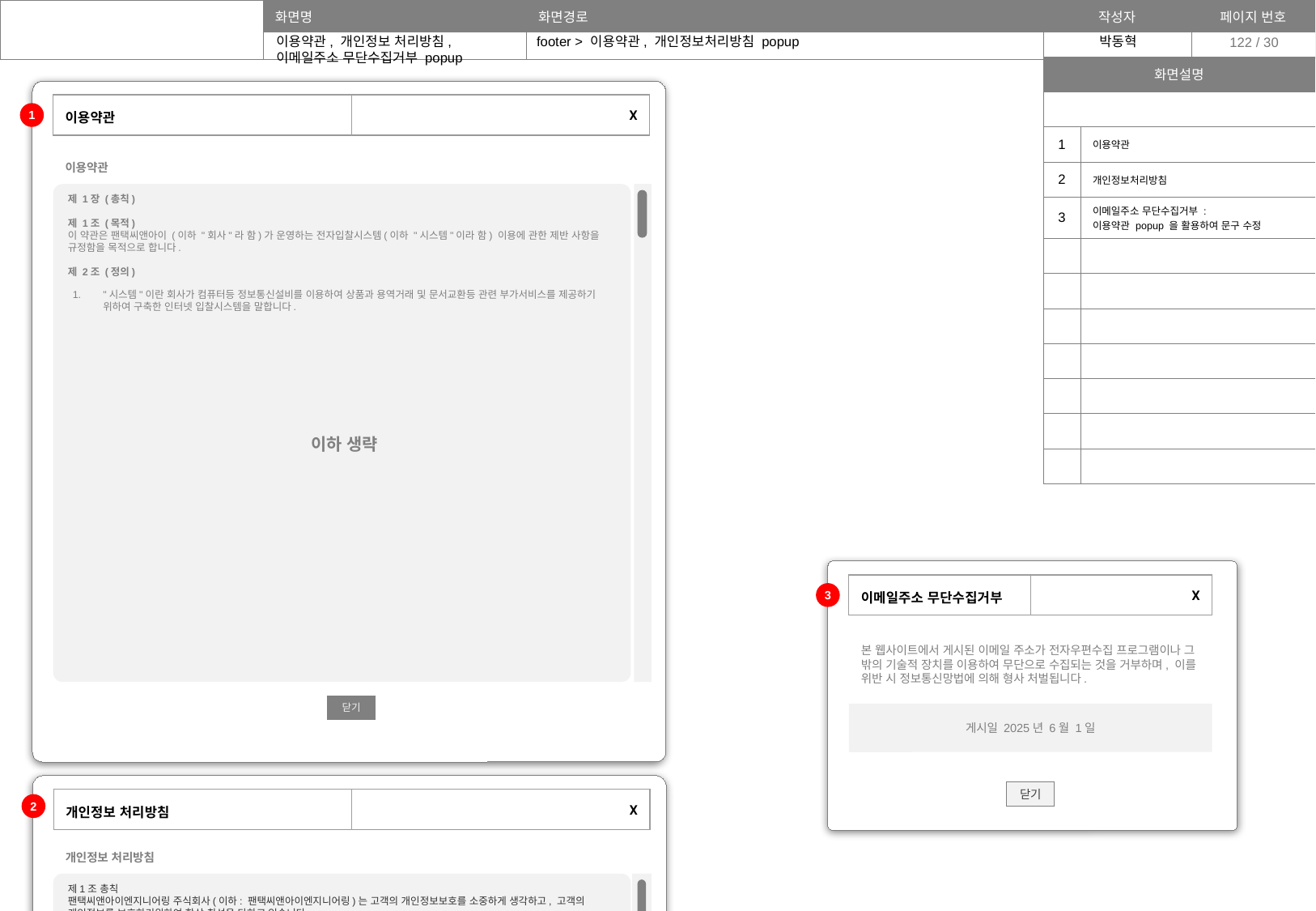

이용약관, 개인정보 처리방침, 이메일주소 무단수집거부 popup
footer > 이용약관, 개인정보처리방침 popup
122
| 화면설명 |  |
| --- | --- |
|  |  |
| 1 | 이용약관 |
| 2 | 개인정보처리방침 |
| 3 | 이메일주소 무단수집거부 : 이용약관 popup 을 활용하여 문구 수정 |
|  |  |
|  |  |
|  |  |
|  |  |
|  |  |
|  |  |
|  |  |

| 이용약관 | X |
| --- | --- |
1
이용약관
제 1장 (총칙)

제 1조 (목적)
이 약관은 팬택씨앤아이 (이하 "회사"라 함)가 운영하는 전자입찰시스템(이하 "시스템"이라 함) 이용에 관한 제반 사항을 규정함을 목적으로 합니다.

제 2조 (정의)
"시스템"이란 회사가 컴퓨터등 정보통신설비를 이용하여 상품과 용역거래 및 문서교환등 관련 부가서비스를 제공하기 위하여 구축한 인터넷 입찰시스템을 말합니다.

이하 생략

| 이메일주소 무단수집거부 | X |
| --- | --- |
3
본 웹사이트에서 게시된 이메일 주소가 전자우편수집 프로그램이나 그 밖의 기술적 장치를 이용하여 무단으로 수집되는 것을 거부하며, 이를 위반 시 정보통신망법에 의해 형사 처벌됩니다.
닫기
게시일 2025년 6월 1일

닫기
| 개인정보 처리방침 | X |
| --- | --- |
2
개인정보 처리방침

제1조 총칙
팬택씨앤아이엔지니어링 주식회사(이하: 팬택씨앤아이엔지니어링)는 고객의 개인정보보호를 소중하게 생각하고, 고객의 개인정보를 보호하기위하여 항상 최선을 다하고 있습니다.
팬택씨앤아이엔지니어링은 통신비밀보호법, 전기통신사업법, 정보통신망 이용촉진 및 정보보호 등에 관한 법률, 개인정보보호법 및 같은 법 시행령 등 정보통신서비스 제공자가 준수하여야 할 관련 법령상의 개인정보보호 규정들지키며, 관련 법령에 따른 개인정보처리방침을 정하여 이를 팬택씨앤아이엔지니어링전자 상거래시스템(이하: 홈페이지: okplaza: https://okplaza.kr)에 공개하여 고객이 언제나 용이하게 열람할 수 있도록 하고 있습니다. 회사는 정부의 법률 및 지침 변경 등에 따라 수시로 개인정보처리방침을 바꿀 수 있고, 이에 따른 개인정보 처리방침의 지속적인 개선을 위하여 필요한 절차를 정하고 있습니다. 그리고 개인정보 처리방침을 개정하거나 변경할 때에는 홈페이지 첫 페이지에 해당 내용을 알리고 있습니다. 이용자들께서는 사이트 방문 시 수시로 확인하시기 바랍니다

제2조 개인정보 수집에 대한 동의
팬택씨앤아이엔지니어링은 고객님께서 개인정보처리방침 또는 이용약관의 내용에 '동의한다' 또는 '동의하지 않는다' 버튼을 클릭할 수 있는 절차를 마련하고 있으며, '동의한다' 버튼을 클릭하면 개인정보 수집에 동의한 것으로 봅니다.
또한 고객님은 개인정보 수집및 이용에 대한 동의를 거부할 권리가 있으며, 동의를 거부할 경우 받는 별도의 불이익은 없습니다.
(단, 필수동의 사항에 동의를 거부할 경우, 서비스 이용이 불가능하거나 서비스 이용 목적에 따른 서비스 제공에 제한이 따르게 됩니다.)

제3조 개인정보의 수집 및 이용목적
"개인정보"는 생존하는 개인에 관한 정보로서 해당정보에 포함된 성명, 주민등록번호 등의 사항으로 해당 개인을 식별할 수 있는 정보(해당 정보만으로는 특정 개인을 식별할 수 없더라도 다른 정보와 쉽게 결합하여 식별할 수 있는 것을 포함)를 말합니다.
팬택씨앤아이엔지니어링가 고객의 개인정보를 수집 이용하는 목적은 다음과 같으며, 다음의 목적 이외의 용도로 이용되지 않습니다. 수집 및 이용목적이 변경되는 경우에는 별도의 동의를 받는 등 필요한 조치를 이행할 예정입니다.

| 수집/이용 항목 | 수집/이용 목적 | 보유/이용 기간 |
| --- | --- | --- |
| 사업자등록번호, 법인명, 담당자명, 담당자 연락처, 로그인 ID, 비밀번호, 전화번호, 이메일 | 회원관리, 자재혁신 제안 공모에 따른 연락, 서비스 제공/이용에 따른 정보 제공(고지사항 전달, 본인의사 확인, 서비스관련 상담, 민원사항 처리, 유의사항 등), 서비스 이용 만족도 조사 | 회원탈퇴 또는 개인정보 유효기간 도래 시까지 보관   단, 관계 법령에 따라 고객님의 개인정보를 보존하여야 하는 경우, 회사는 해당 법령에서 정한 기간 동안 보관합니다 |
| 제안서, 공장등록증, 기업부설연구소증, 품질인증서 | 자재혁신 제안 공모 평가 자료로 활용 |  |
| 담당자 전화번호 | OKPlaza에서 제공하는 서비스의 공유 |  |
| 담당자 이메일 | OKPlaza에서 제공하는 서비스의 공유 |  |
닫기